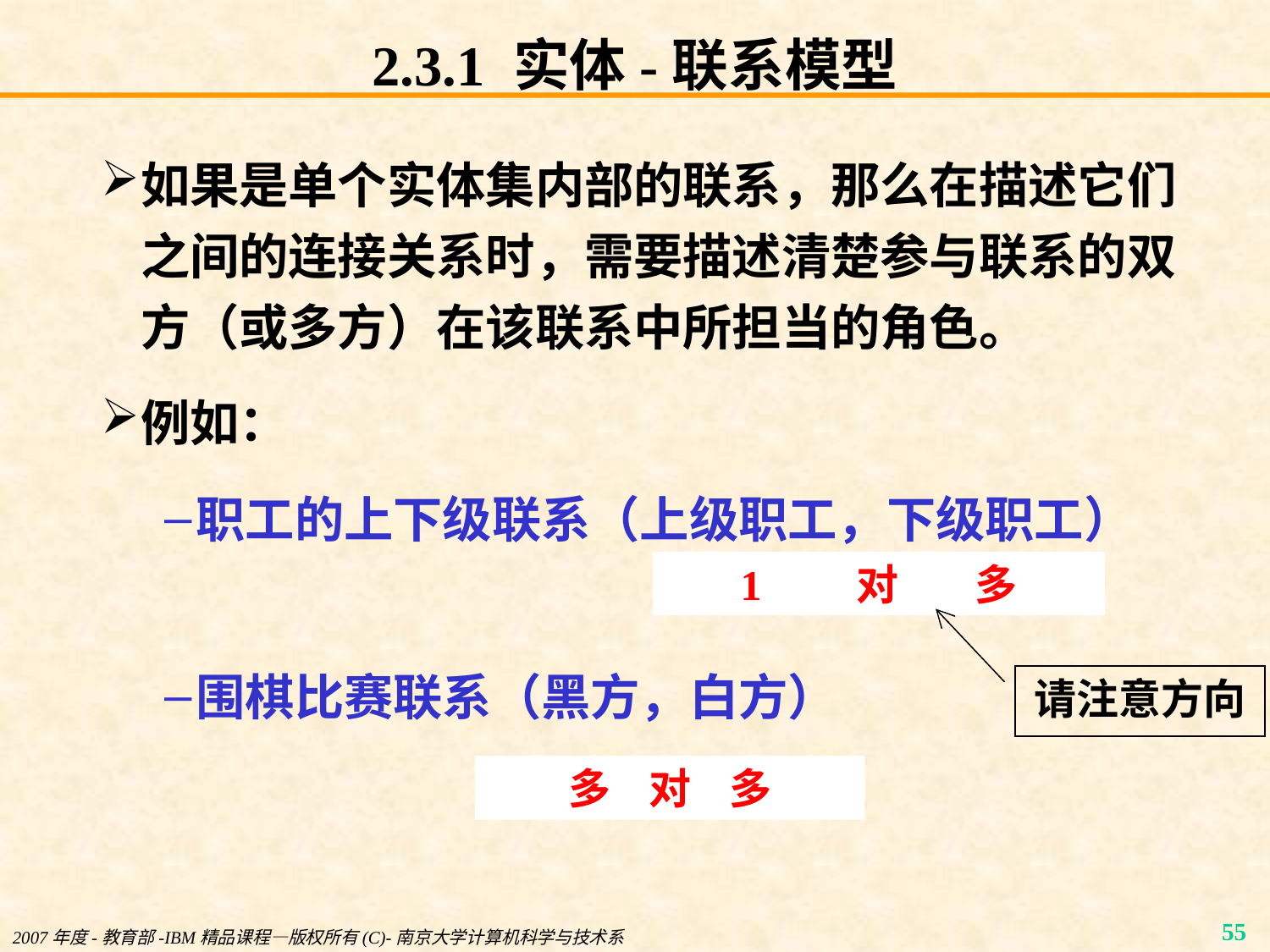

# 2.3.1 实体-联系模型
如果是单个实体集内部的联系，那么在描述它们之间的连接关系时，需要描述清楚参与联系的双方（或多方）在该联系中所担当的角色。
例如：
职工的上下级联系（上级职工，下级职工）

围棋比赛联系（黑方，白方）

1        对        多
请注意方向
？       对       ？
？   对    ？
多    对    多
55
2007年度-教育部-IBM精品课程—版权所有(C)-南京大学计算机科学与技术系